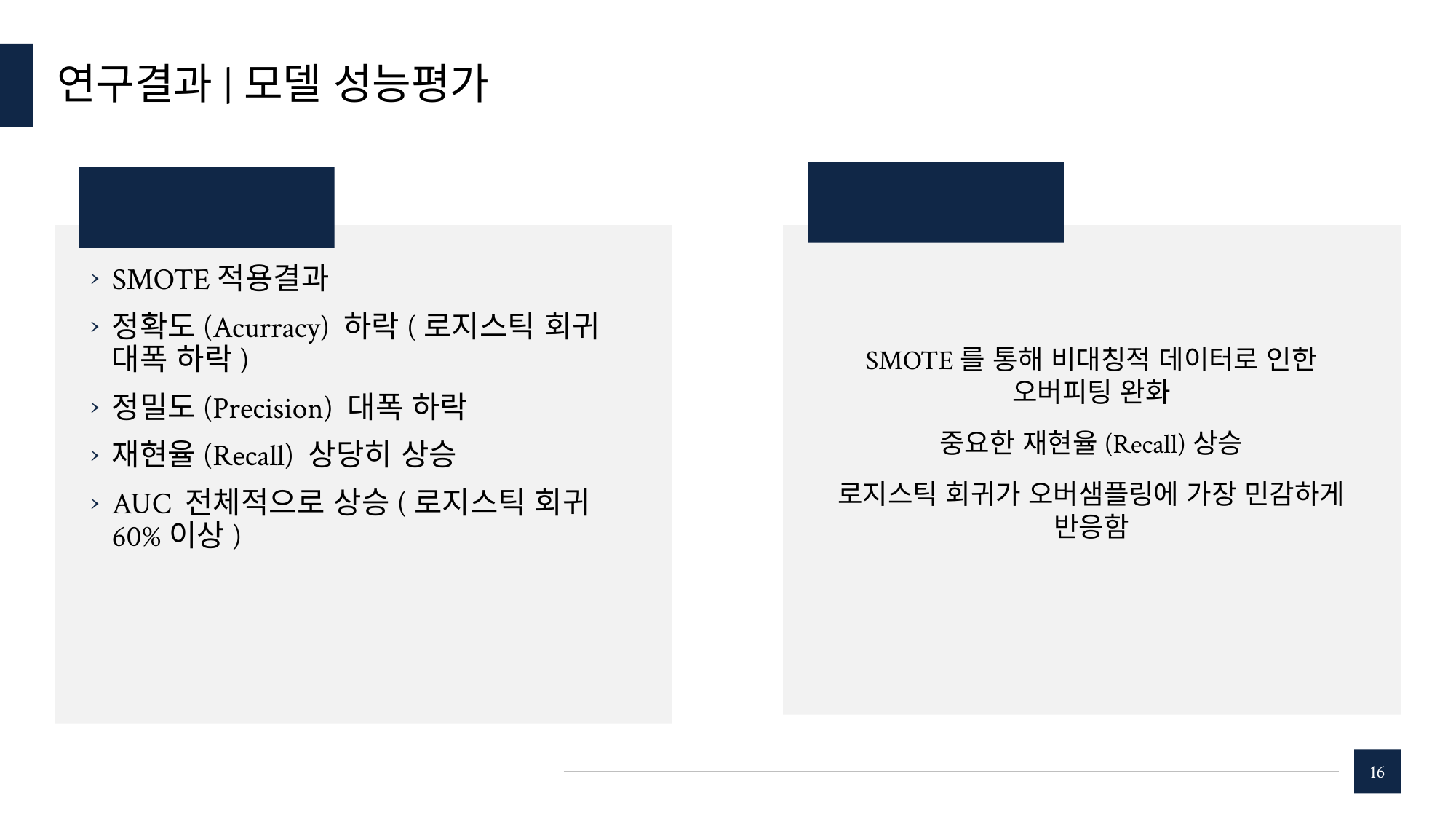

# 연구결과|모델 성능평가

SMOTE적용결과
정확도(Acurracy) 하락(로지스틱 회귀 대폭 하락)
정밀도(Precision) 대폭 하락
재현율(Recall) 상당히 상승
AUC 전체적으로 상승(로지스틱 회귀 60%이상)
SMOTE를 통해 비대칭적 데이터로 인한 오버피팅 완화
중요한 재현율(Recall)상승
로지스틱 회귀가 오버샘플링에 가장 민감하게 반응함

16